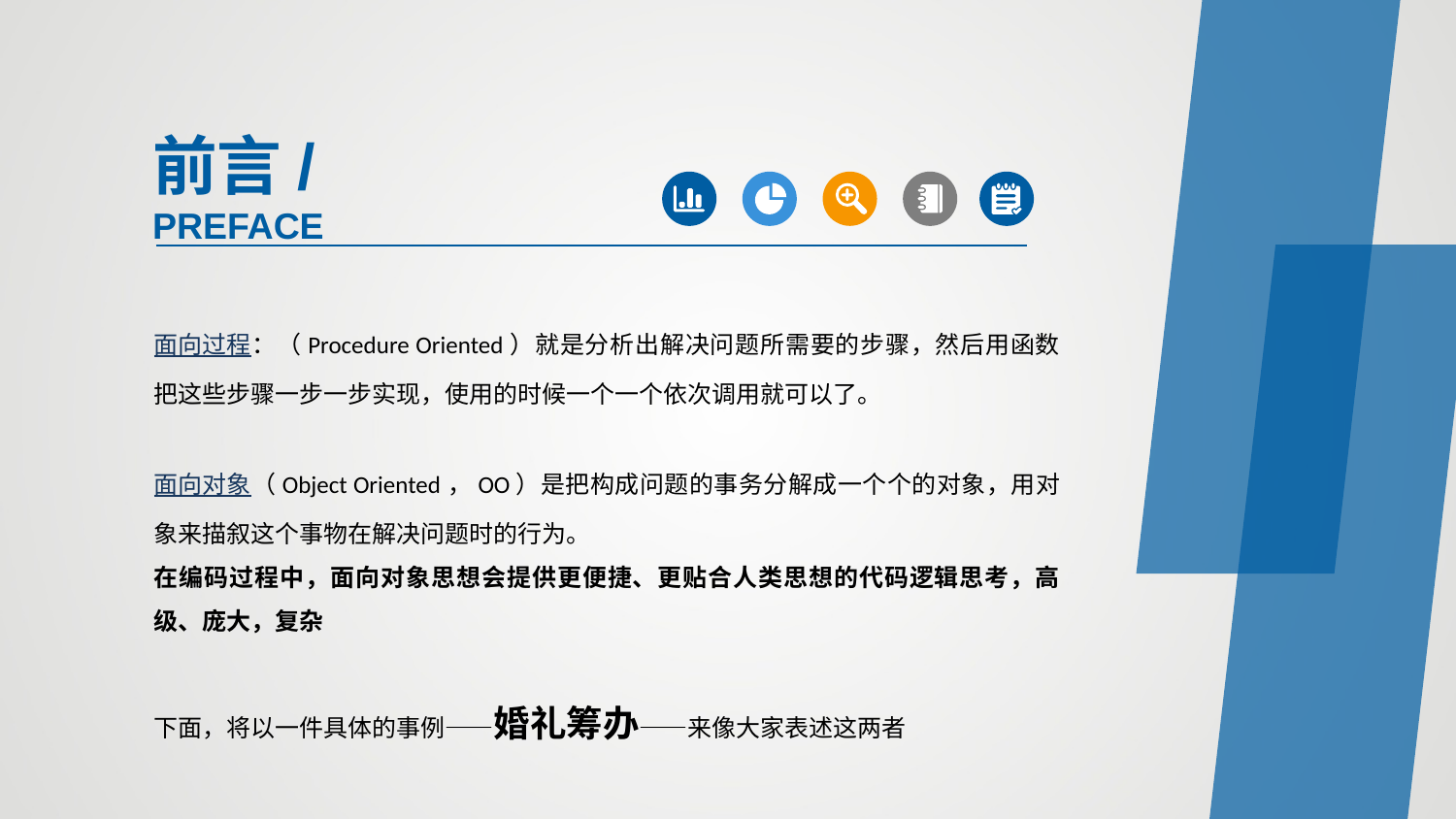

前言/PREFACE

面向过程：（Procedure Oriented）就是分析出解决问题所需要的步骤，然后用函数把这些步骤一步一步实现，使用的时候一个一个依次调用就可以了。

面向对象（Object Oriented，OO）是把构成问题的事务分解成一个个的对象，用对象来描叙这个事物在解决问题时的行为。
在编码过程中，面向对象思想会提供更便捷、更贴合人类思想的代码逻辑思考，高级、庞大，复杂

下面，将以一件具体的事例——婚礼筹办——来像大家表述这两者